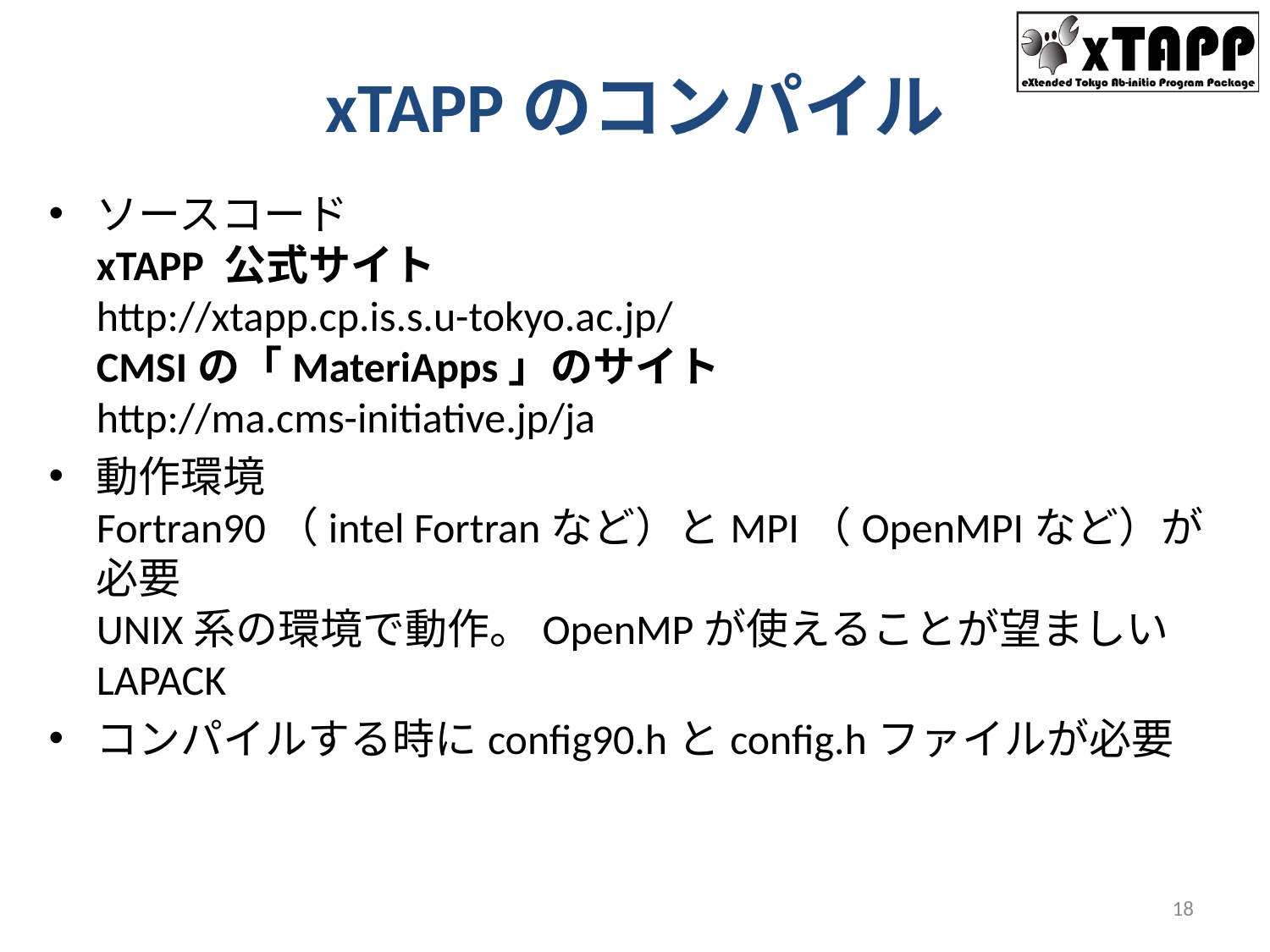

# xTAPPのコンパイル
ソースコード
xTAPP 公式サイト
http://xtapp.cp.is.s.u-tokyo.ac.jp/
CMSIの「MateriApps」のサイト
http://ma.cms-initiative.jp/ja
動作環境
Fortran90（intel Fortranなど）とMPI（OpenMPIなど）が必要
UNIX系の環境で動作。OpenMPが使えることが望ましい
LAPACK
コンパイルする時にconfig90.hとconfig.hファイルが必要
18